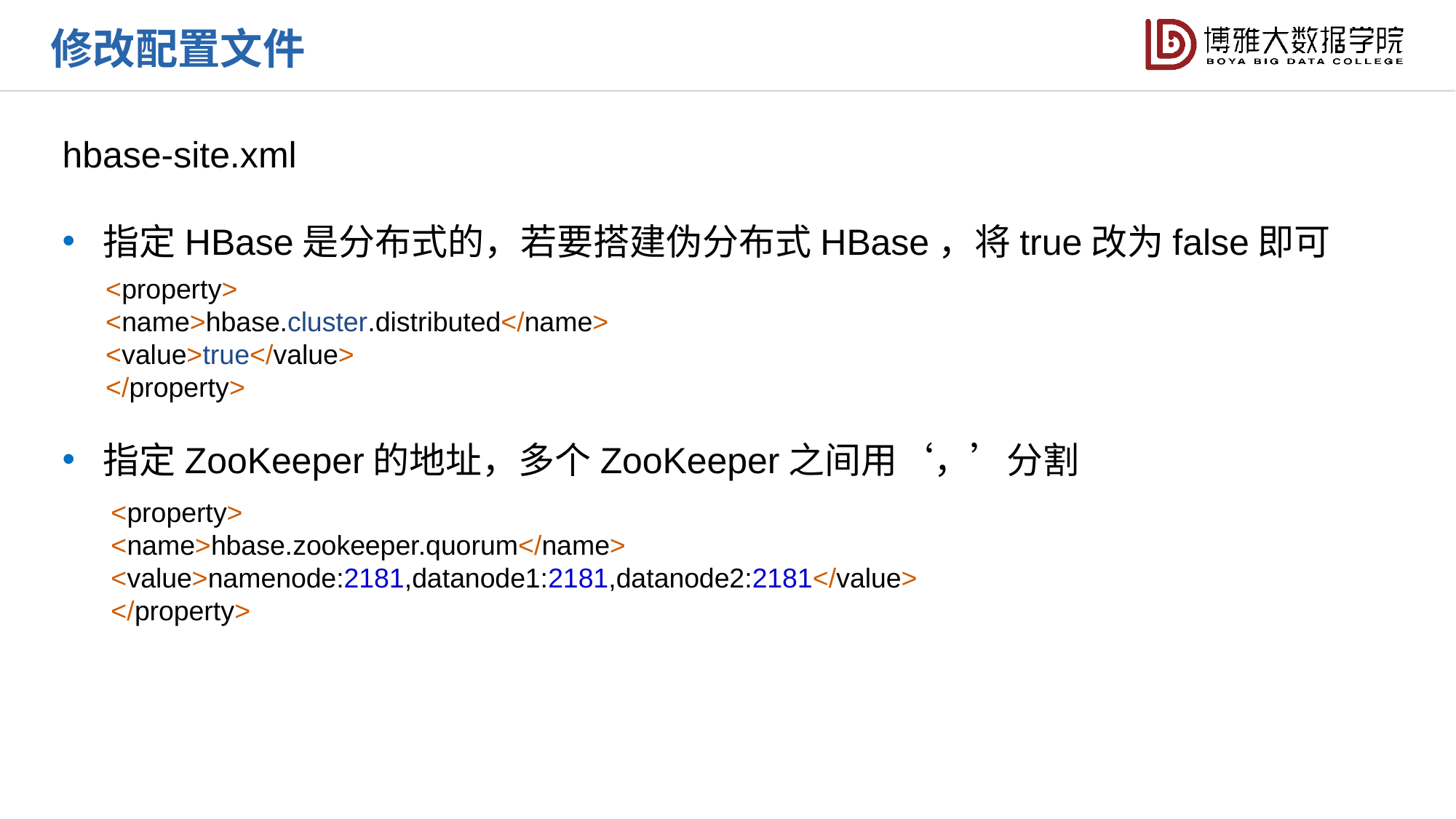

修改配置文件
hbase-site.xml

指定HBase是分布式的，若要搭建伪分布式HBase，将true改为false即可

指定ZooKeeper的地址，多个ZooKeeper之间用‘，’分割

<property>
<name>hbase.cluster.distributed</name>
<value>true</value>
</property>
<property>
<name>hbase.zookeeper.quorum</name>
<value>namenode:2181,datanode1:2181,datanode2:2181</value>
</property>